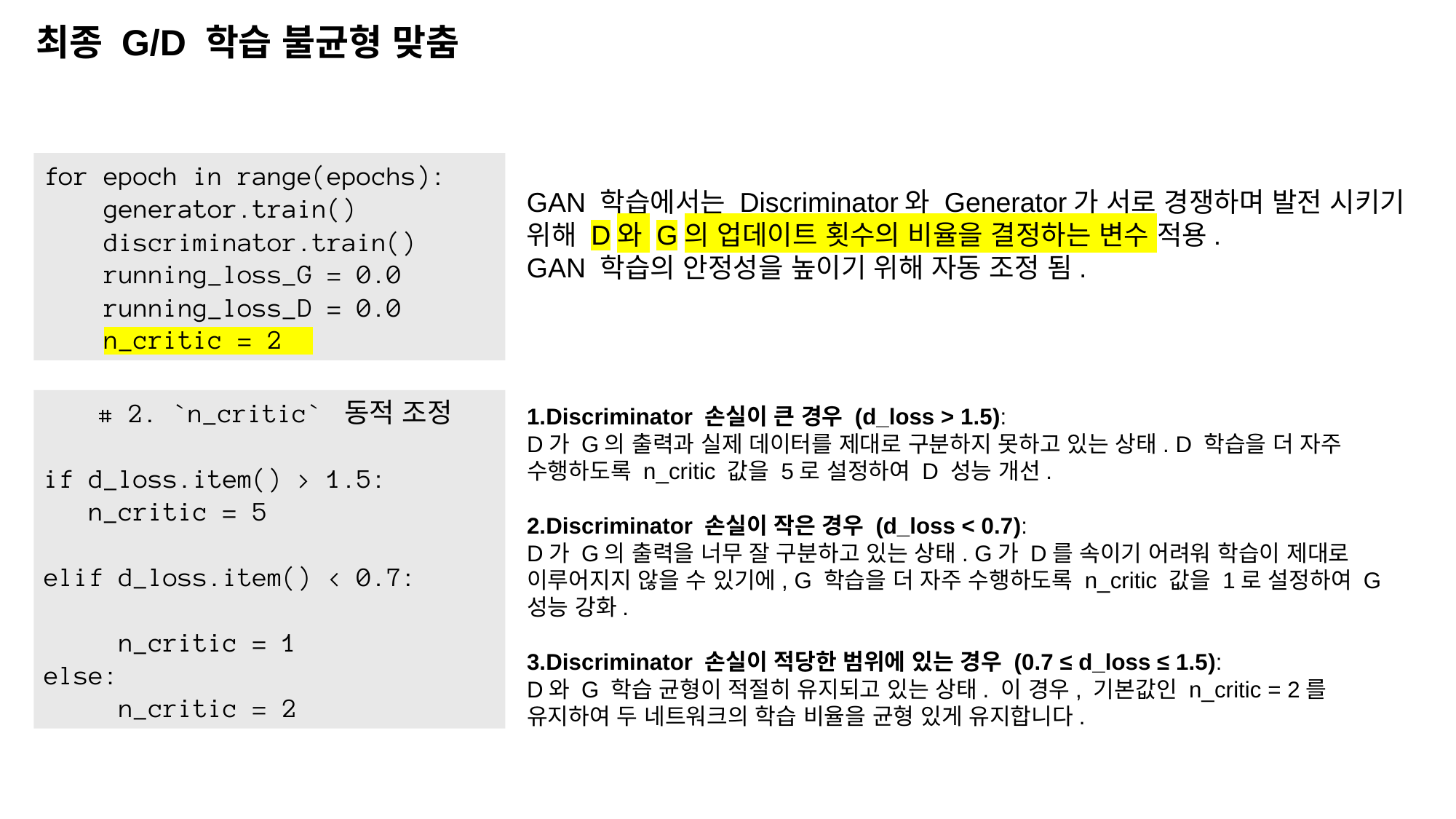

최종 G/D 학습 불균형 맞춤
for epoch in range(epochs):
    generator.train()
    discriminator.train()
    running_loss_G = 0.0
    running_loss_D = 0.0
    n_critic = 2
GAN 학습에서는 Discriminator와 Generator가 서로 경쟁하며 발전 시키기 위해 D와 G의 업데이트 횟수의 비율을 결정하는 변수 적용.
GAN 학습의 안정성을 높이기 위해 자동 조정 됨.

# 2. `n_critic` 동적 조정

if d_loss.item() > 1.5:
   n_critic = 5

elif d_loss.item() < 0.7:

     n_critic = 1
else:
     n_critic = 2
Discriminator 손실이 큰 경우 (d_loss > 1.5):
D가 G의 출력과 실제 데이터를 제대로 구분하지 못하고 있는 상태. D 학습을 더 자주 수행하도록 n_critic 값을 5로 설정하여 D 성능 개선.

Discriminator 손실이 작은 경우 (d_loss < 0.7):
D가 G의 출력을 너무 잘 구분하고 있는 상태. G가 D를 속이기 어려워 학습이 제대로 이루어지지 않을 수 있기에, G 학습을 더 자주 수행하도록 n_critic 값을 1로 설정하여 G 성능 강화.

Discriminator 손실이 적당한 범위에 있는 경우 (0.7 ≤ d_loss ≤ 1.5):
D와 G 학습 균형이 적절히 유지되고 있는 상태. 이 경우, 기본값인 n_critic = 2를 유지하여 두 네트워크의 학습 비율을 균형 있게 유지합니다.